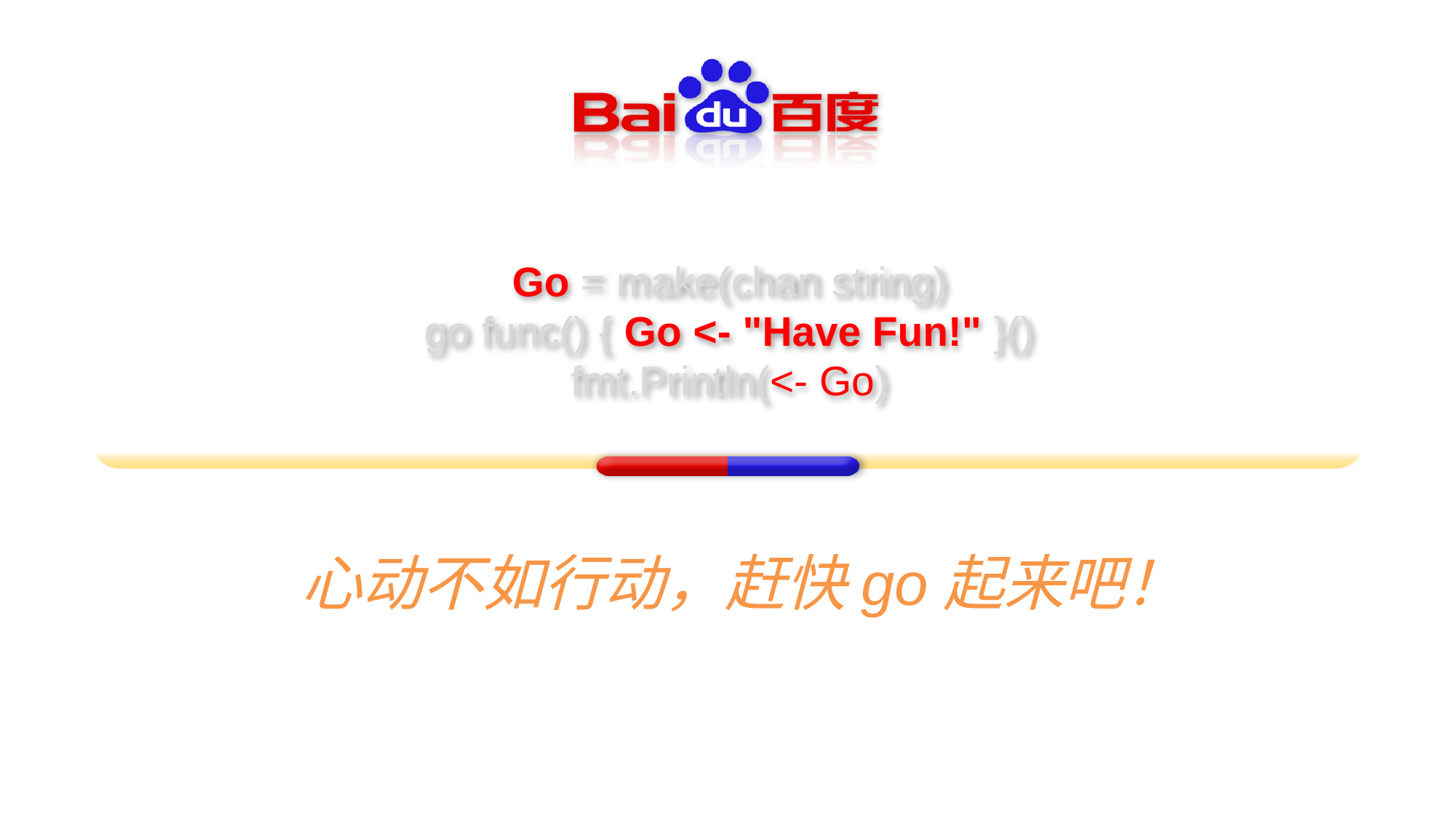

# Go = make(chan string) go func() { Go <- "Have Fun!" }() fmt.Println(<- Go)
心动不如行动，赶快go起来吧！